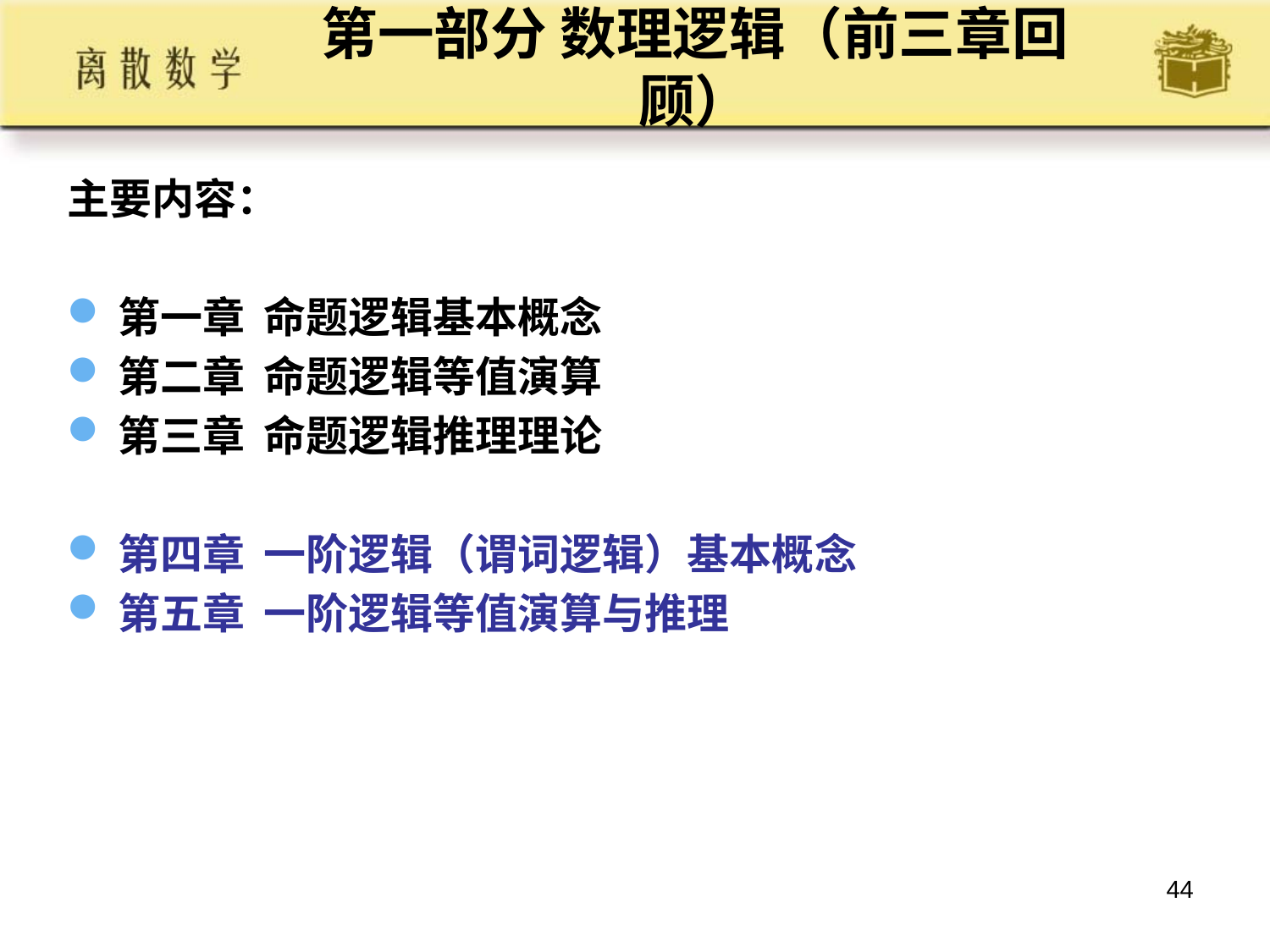

# 第一部分 数理逻辑（前三章回顾）
主要内容：

第一章  命题逻辑基本概念
第二章  命题逻辑等值演算
第三章  命题逻辑推理理论

第四章  一阶逻辑（谓词逻辑）基本概念
第五章  一阶逻辑等值演算与推理
44